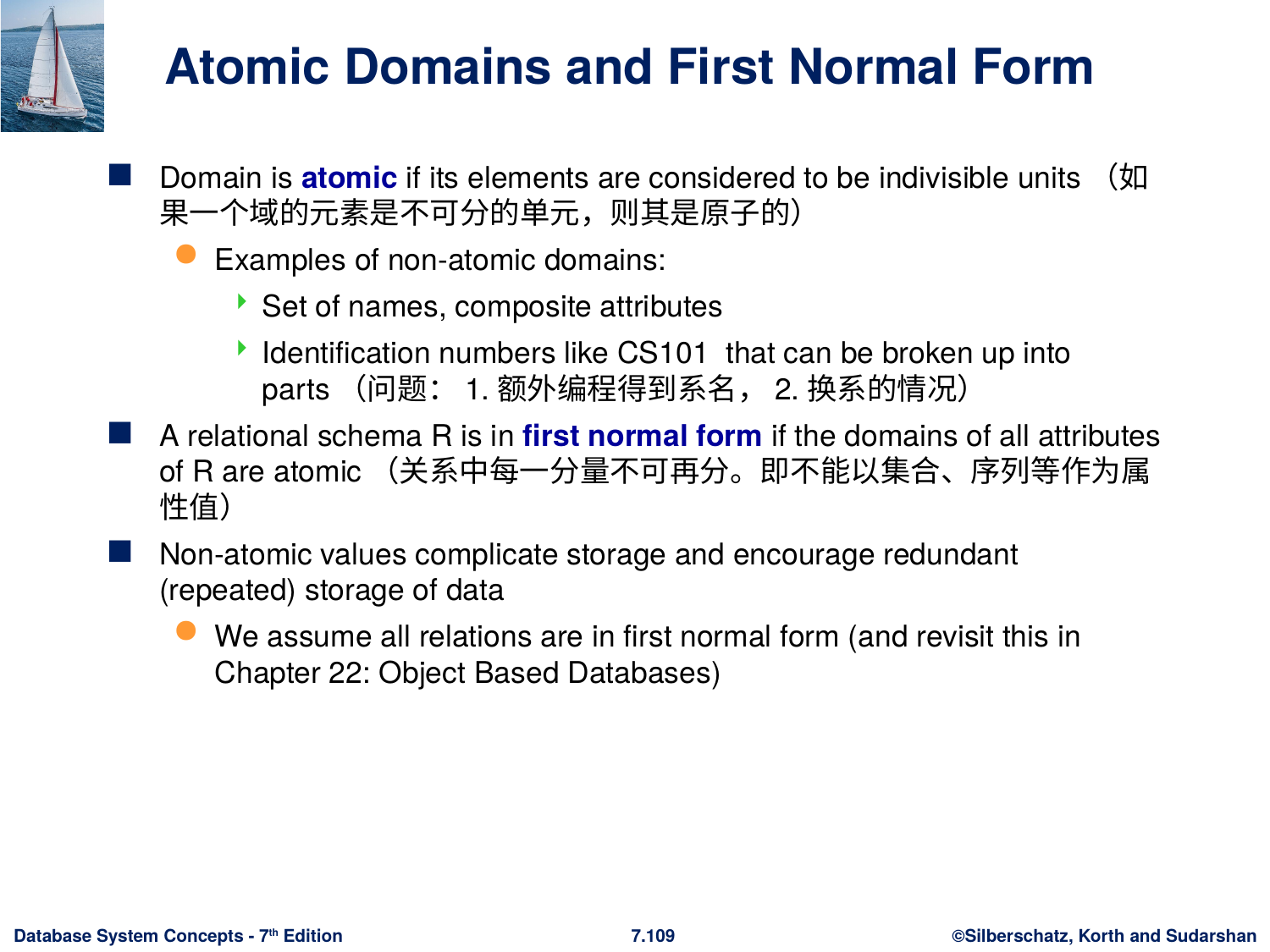

# Atomic Domains and First Normal Form
Domain is atomic if its elements are considered to be indivisible units（如果一个域的元素是不可分的单元，则其是原子的）
Examples of non-atomic domains:
Set of names, composite attributes
Identification numbers like CS101  that can be broken up into parts（问题：1.额外编程得到系名，2.换系的情况）
A relational schema R is in first normal form if the domains of all attributes of R are atomic（关系中每一分量不可再分。即不能以集合、序列等作为属性值）
Non-atomic values complicate storage and encourage redundant (repeated) storage of data
We assume all relations are in first normal form (and revisit this in Chapter 22: Object Based Databases)